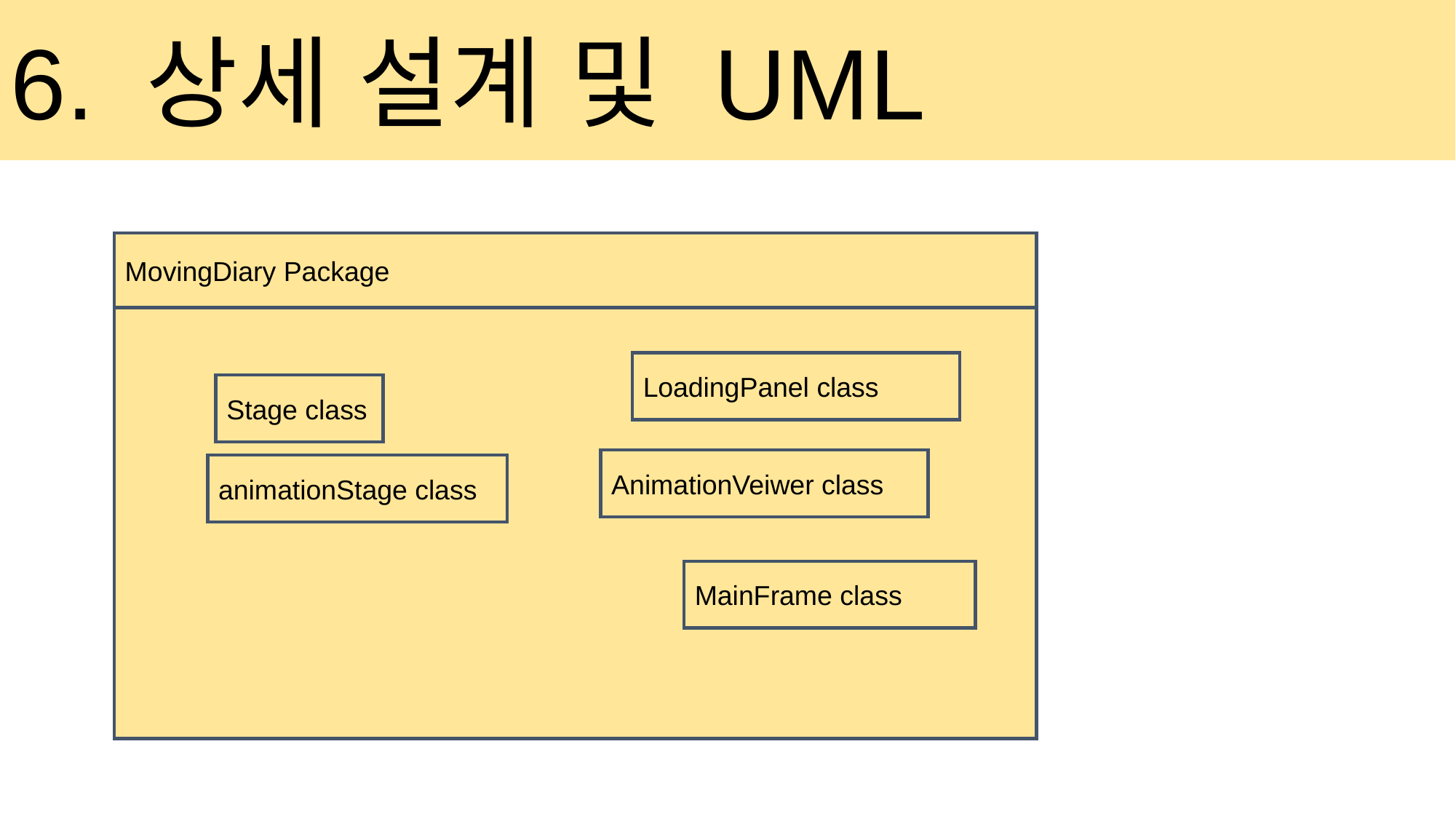

6. 상세 설계 및 UML
MovingDiary Package

LoadingPanel class
Stage class
AnimationVeiwer class
animationStage class
MainFrame class